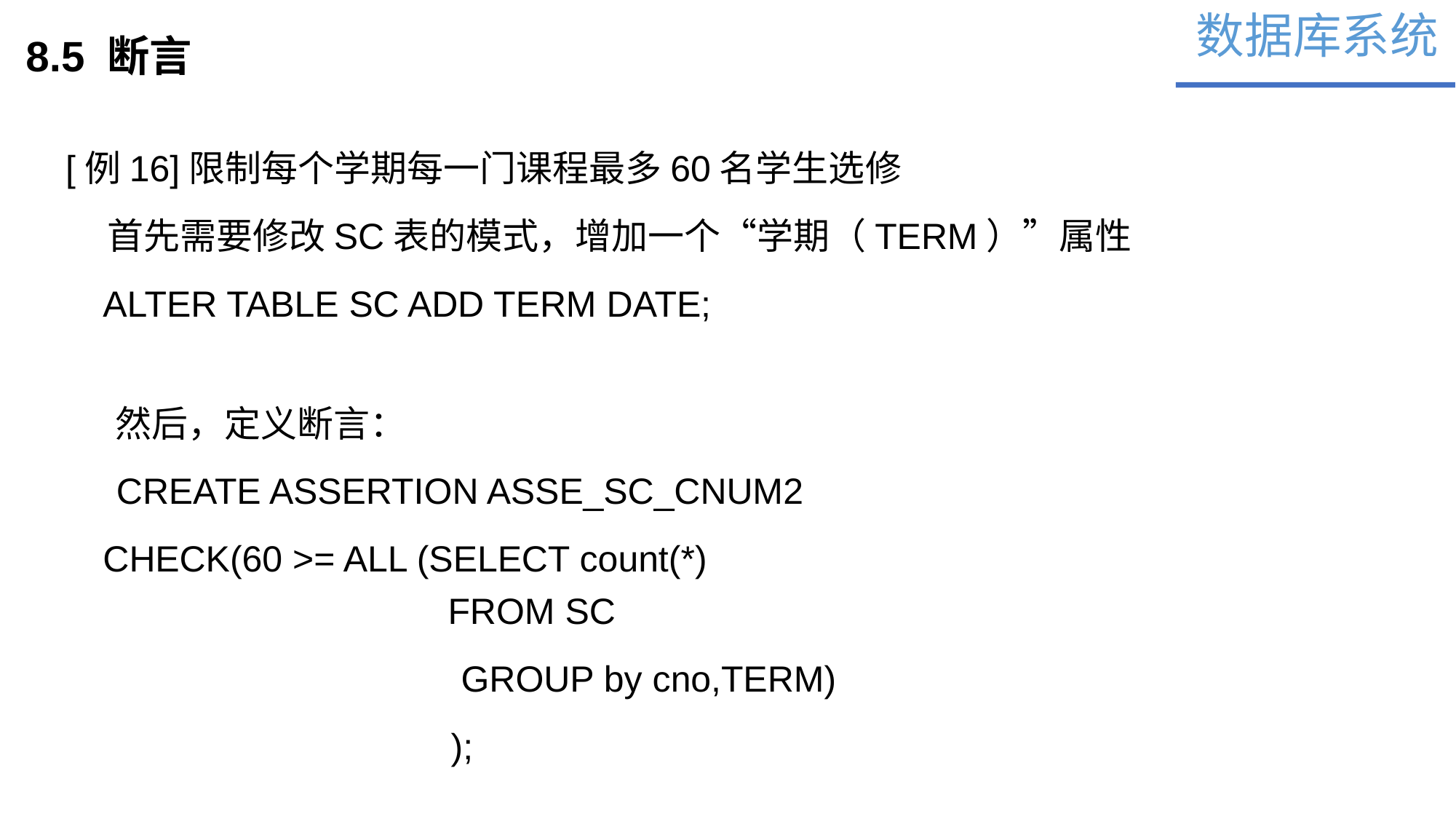

数据库系统
8.5 断言

[例16]限制每个学期每一门课程最多60名学生选修
    首先需要修改SC表的模式，增加一个“学期（TERM）”属性
	 ALTER TABLE SC ADD TERM DATE;
     然后，定义断言：
     CREATE ASSERTION ASSE_SC_CNUM2
 	 CHECK(60 >= ALL (SELECT count(*)
                                   FROM SC
				    GROUP by cno,TERM)
				   );